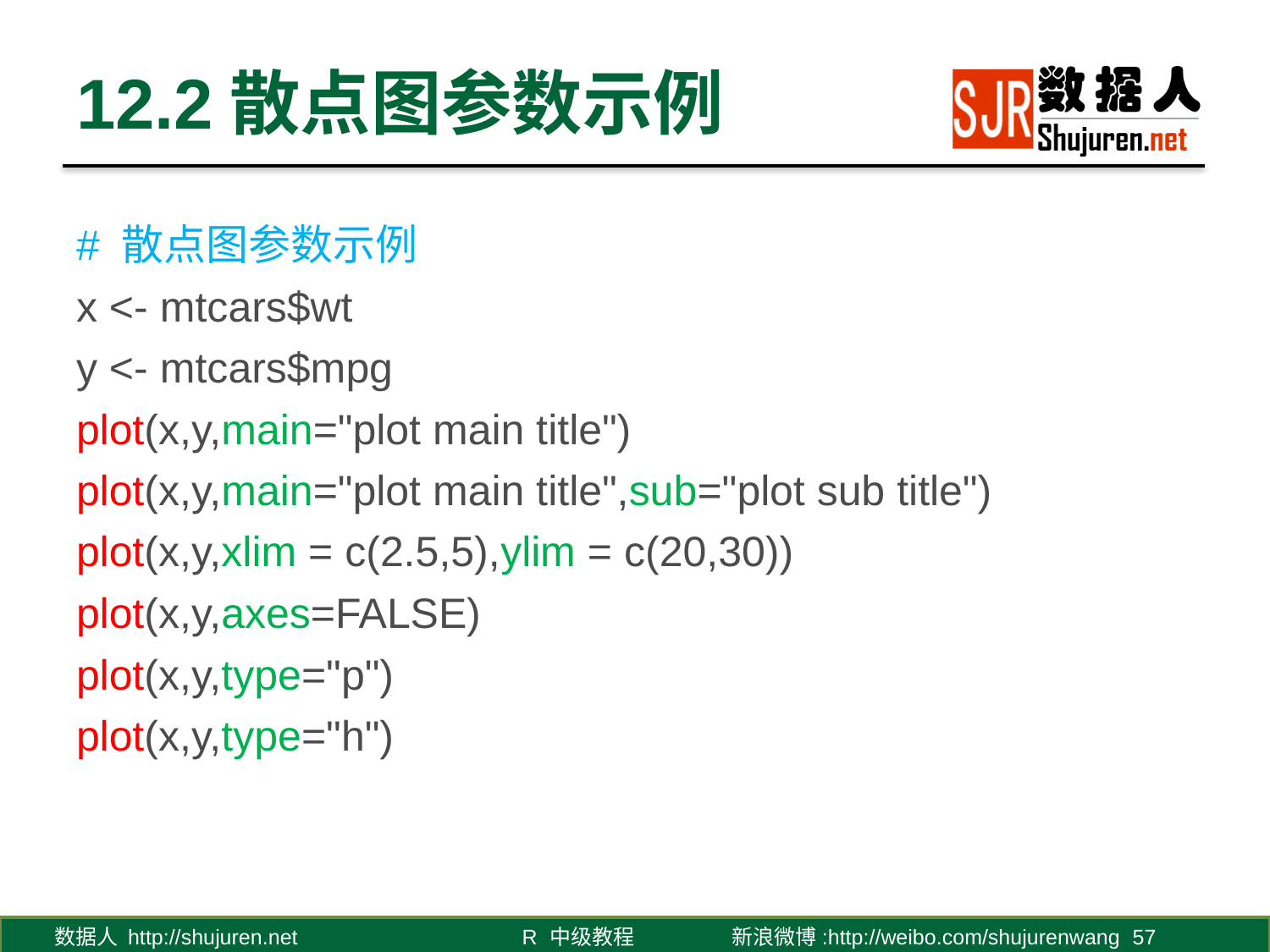

# 12.2散点图参数示例
# 散点图参数示例
x <- mtcars$wt
y <- mtcars$mpg
plot(x,y,main="plot main title")
plot(x,y,main="plot main title",sub="plot sub title")
plot(x,y,xlim = c(2.5,5),ylim = c(20,30))
plot(x,y,axes=FALSE)
plot(x,y,type="p")
plot(x,y,type="h")